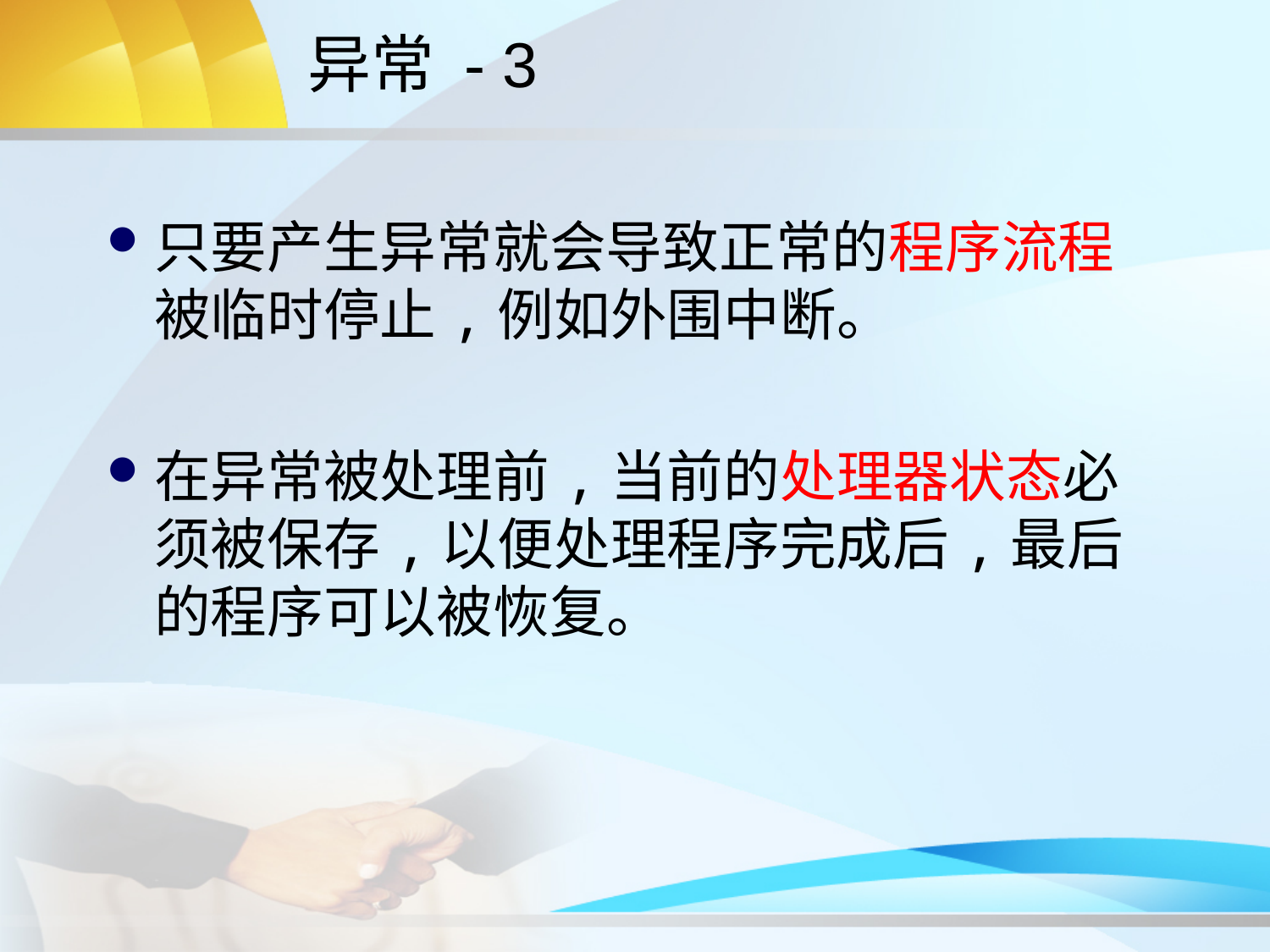

# 异常 - 3
只要产生异常就会导致正常的程序流程被临时停止,例如外围中断。

在异常被处理前,当前的处理器状态必须被保存,以便处理程序完成后,最后的程序可以被恢复。